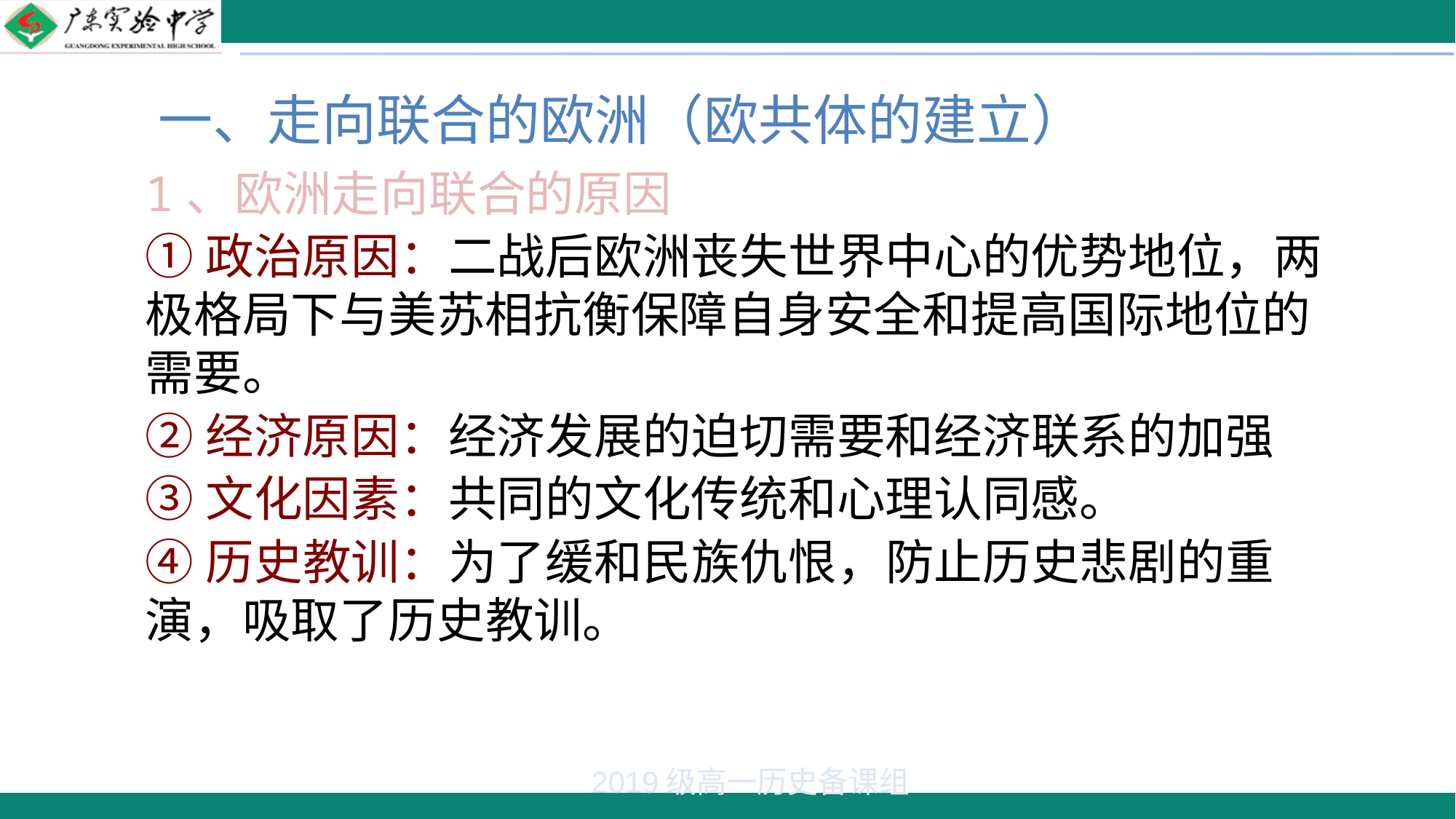

一、走向联合的欧洲（欧共体的建立）
1、欧洲走向联合的原因
①政治原因：二战后欧洲丧失世界中心的优势地位，两极格局下与美苏相抗衡保障自身安全和提高国际地位的需要。
②经济原因：经济发展的迫切需要和经济联系的加强
③文化因素：共同的文化传统和心理认同感。
④历史教训：为了缓和民族仇恨，防止历史悲剧的重演，吸取了历史教训。